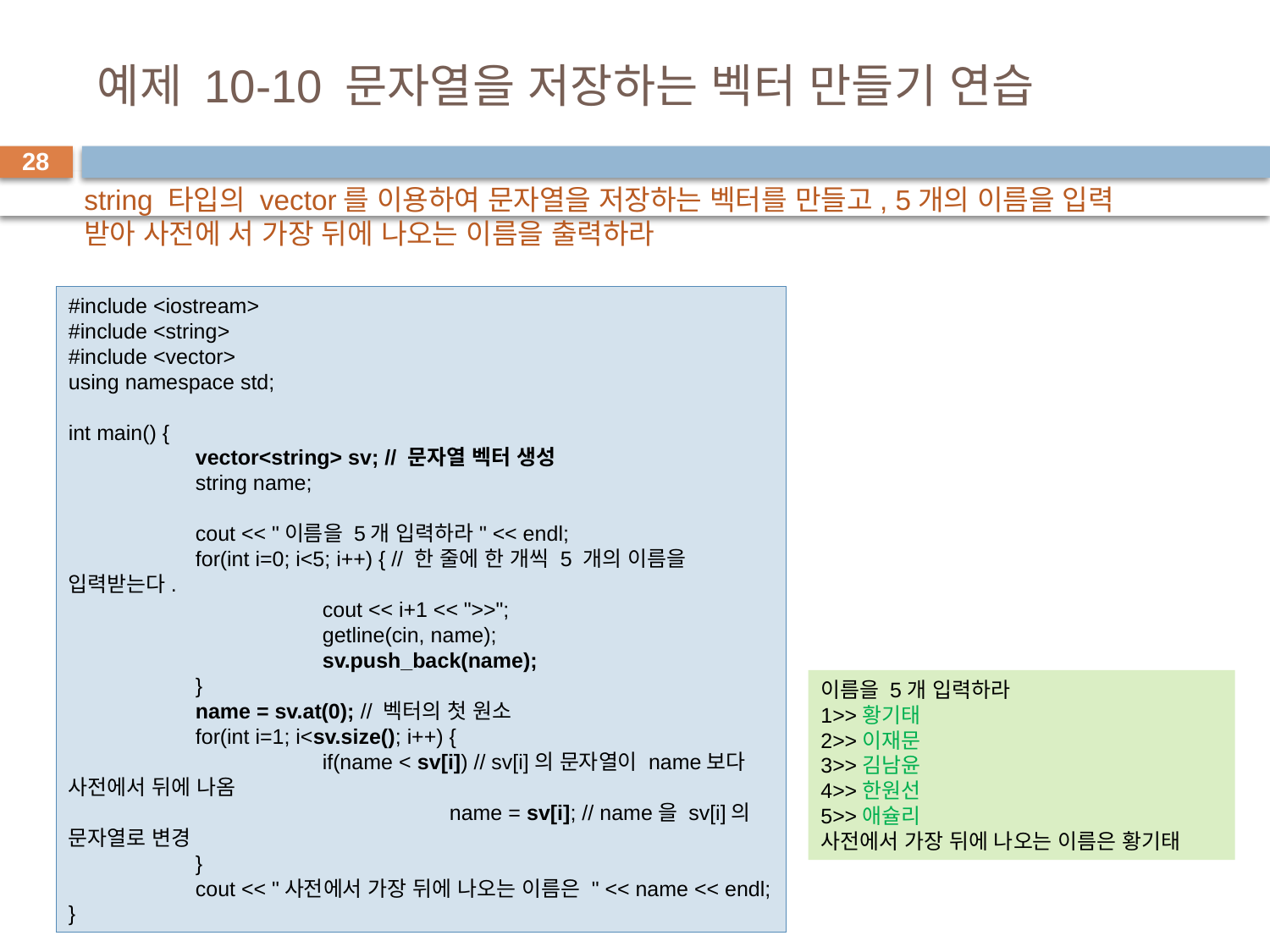

# 예제 10-10 문자열을 저장하는 벡터 만들기 연습
28
string 타입의 vector를 이용하여 문자열을 저장하는 벡터를 만들고, 5개의 이름을 입력 받아 사전에 서 가장 뒤에 나오는 이름을 출력하라
#include <iostream>
#include <string>
#include <vector>
using namespace std;

int main() {
	vector<string> sv; // 문자열 벡터 생성
	string name;

	cout << "이름을 5개 입력하라" << endl;
	for(int i=0; i<5; i++) { // 한 줄에 한 개씩 5 개의 이름을 입력받는다.
		cout << i+1 << ">>";
		getline(cin, name);
		sv.push_back(name);
	}
	name = sv.at(0); // 벡터의 첫 원소
	for(int i=1; i<sv.size(); i++) {
		if(name < sv[i]) // sv[i]의 문자열이 name보다 사전에서 뒤에 나옴
			name = sv[i]; // name을 sv[i]의 문자열로 변경
	}
	cout << "사전에서 가장 뒤에 나오는 이름은 " << name << endl;
}
이름을 5개 입력하라
1>>황기태
2>>이재문
3>>김남윤
4>>한원선
5>>애슐리
사전에서 가장 뒤에 나오는 이름은 황기태